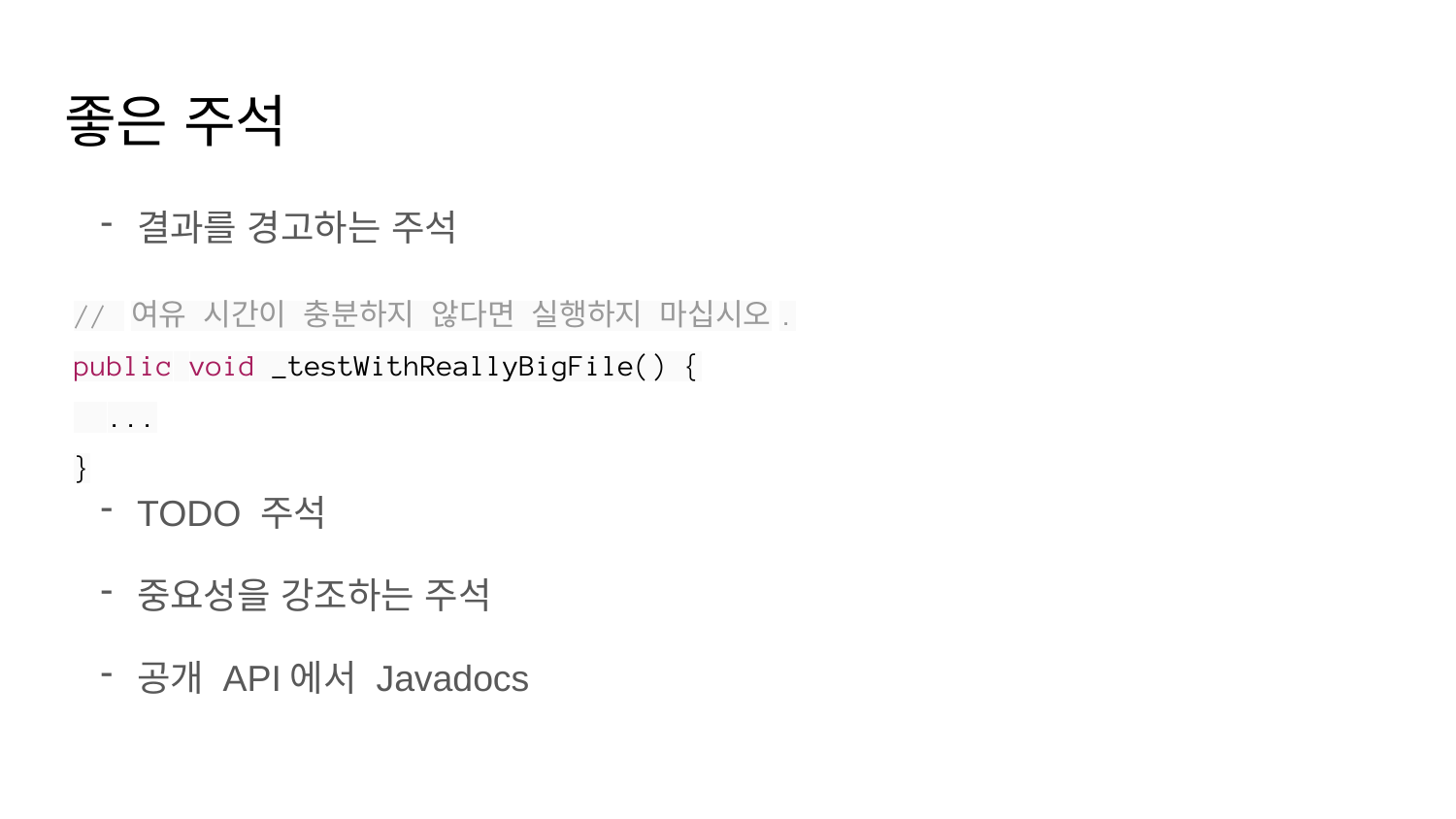

# 좋은 주석

결과를 경고하는 주석
// 여유 시간이 충분하지 않다면 실행하지 마십시오.
public void _testWithReallyBigFile() {
  ...
}
TODO 주석
중요성을 강조하는 주석
공개 API에서 Javadocs